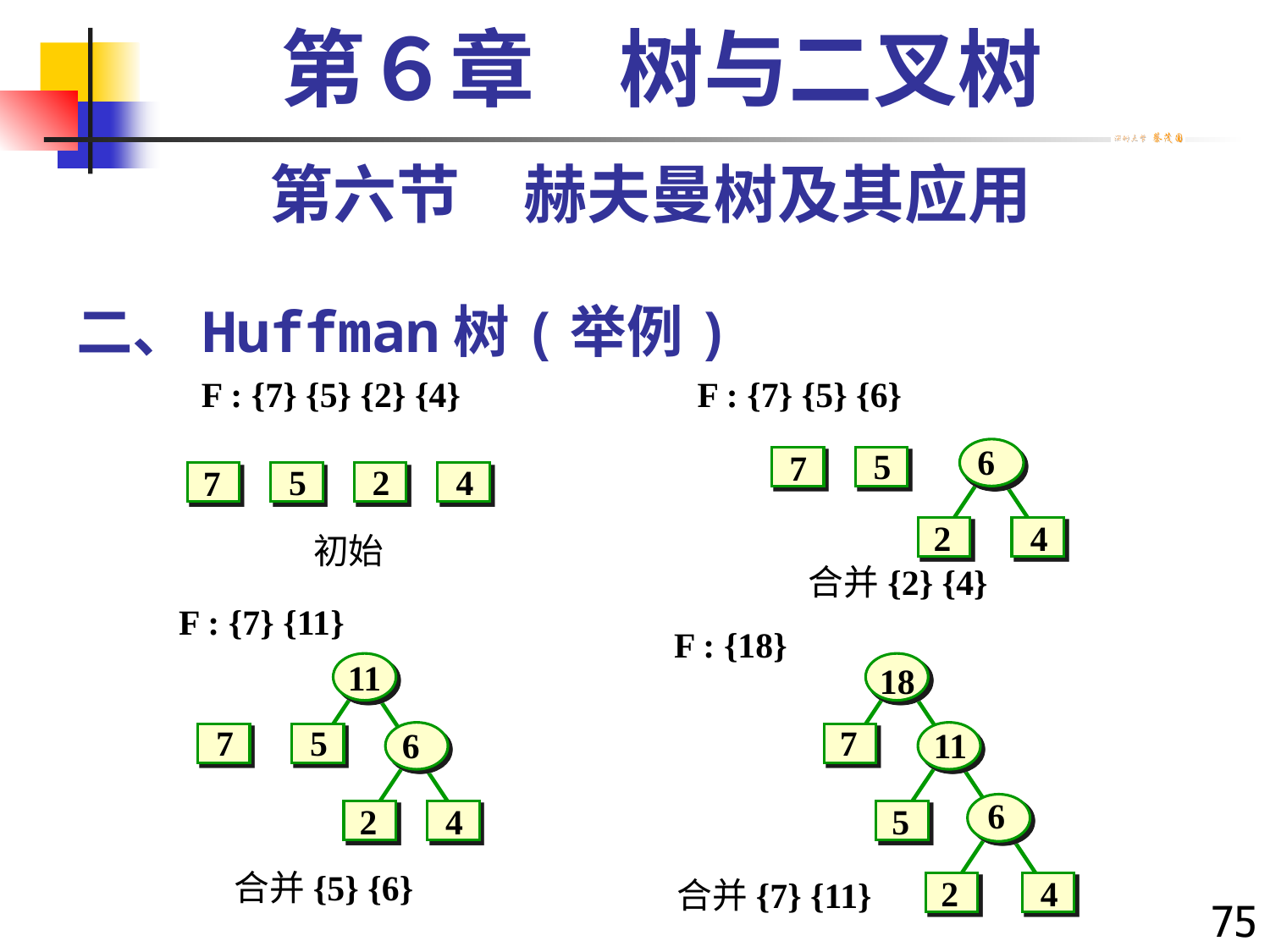

第６章　树与二叉树
第六节　赫夫曼树及其应用
# 二、Huffman树(举例)
F : {7} {5} {2} {4}
F : {7} {5} {6}
6
5

7

2
4

5
2
4
7

初始
合并{2} {4}
F : {7} {11}
F : {18}
18
11

7
5
7
6
11

6
2
4
5

合并{5} {6}
2
4
合并{7} {11}

75